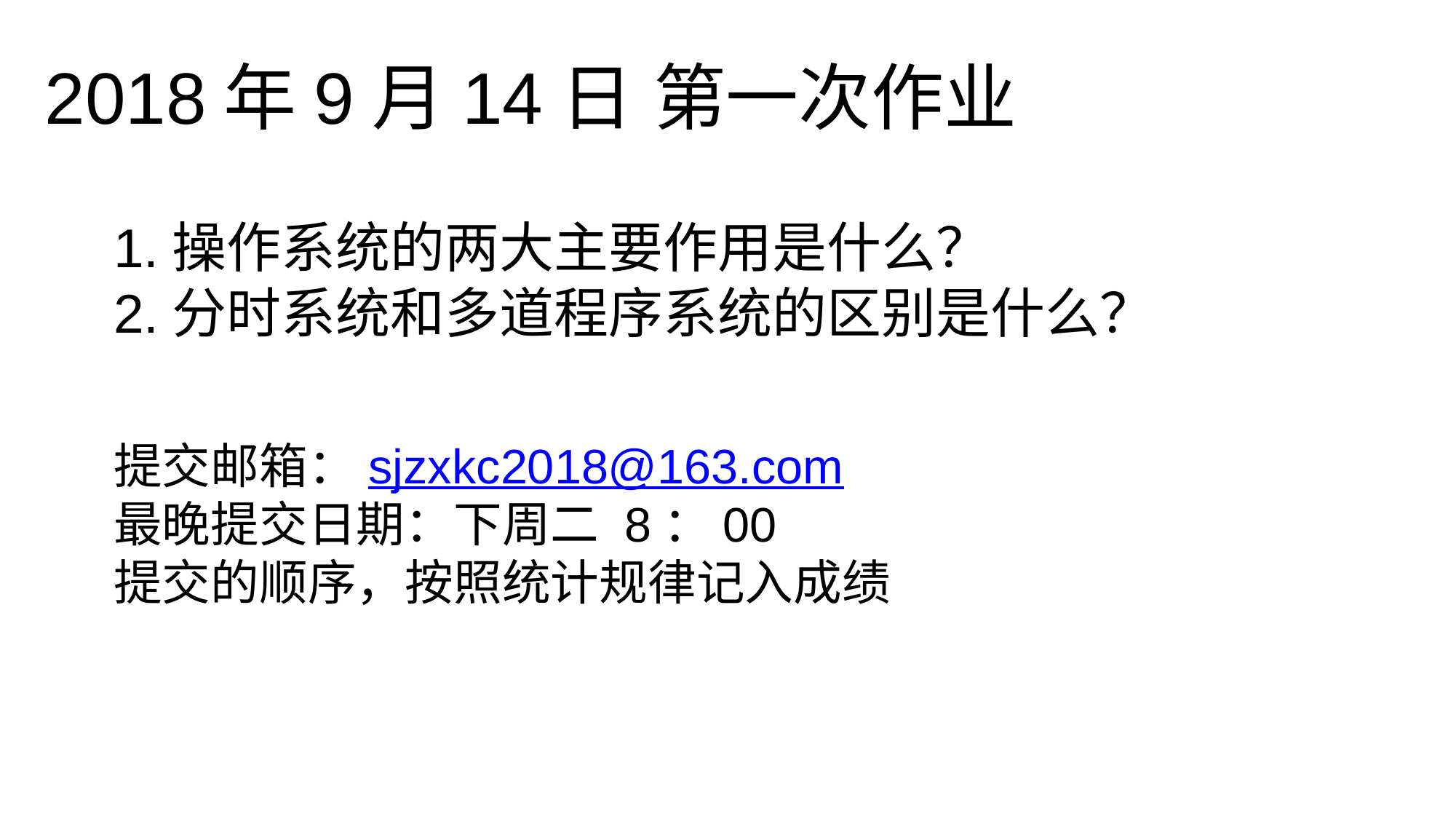

# 2018年9月14日 第一次作业
1.操作系统的两大主要作用是什么？
2.分时系统和多道程序系统的区别是什么？

提交邮箱：sjzxkc2018@163.com
最晚提交日期：下周二 8：00
提交的顺序，按照统计规律记入成绩